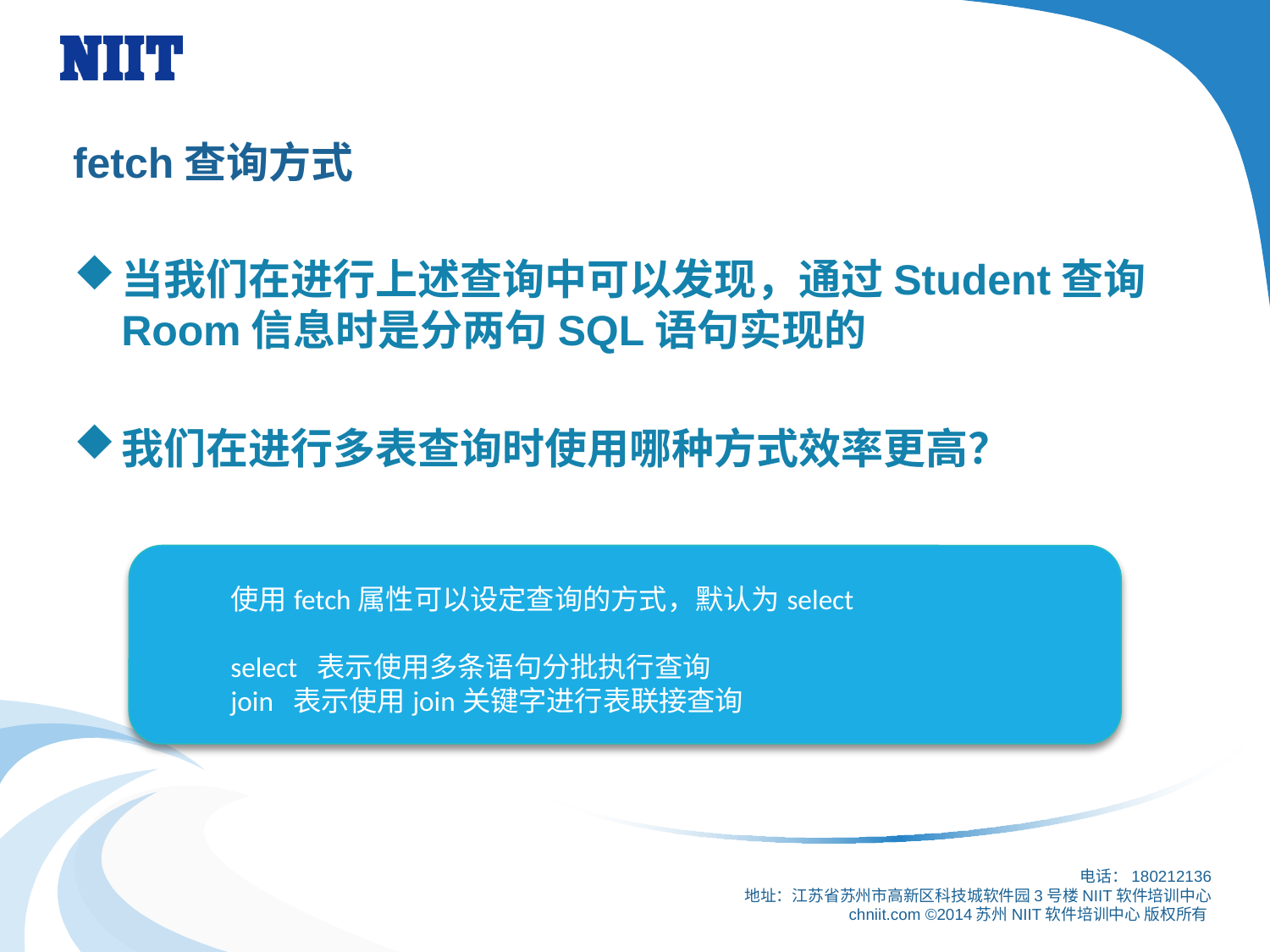

# fetch查询方式
当我们在进行上述查询中可以发现，通过Student查询Room信息时是分两句SQL语句实现的

我们在进行多表查询时使用哪种方式效率更高？

使用fetch属性可以设定查询的方式，默认为select

select  表示使用多条语句分批执行查询
join  表示使用join关键字进行表联接查询